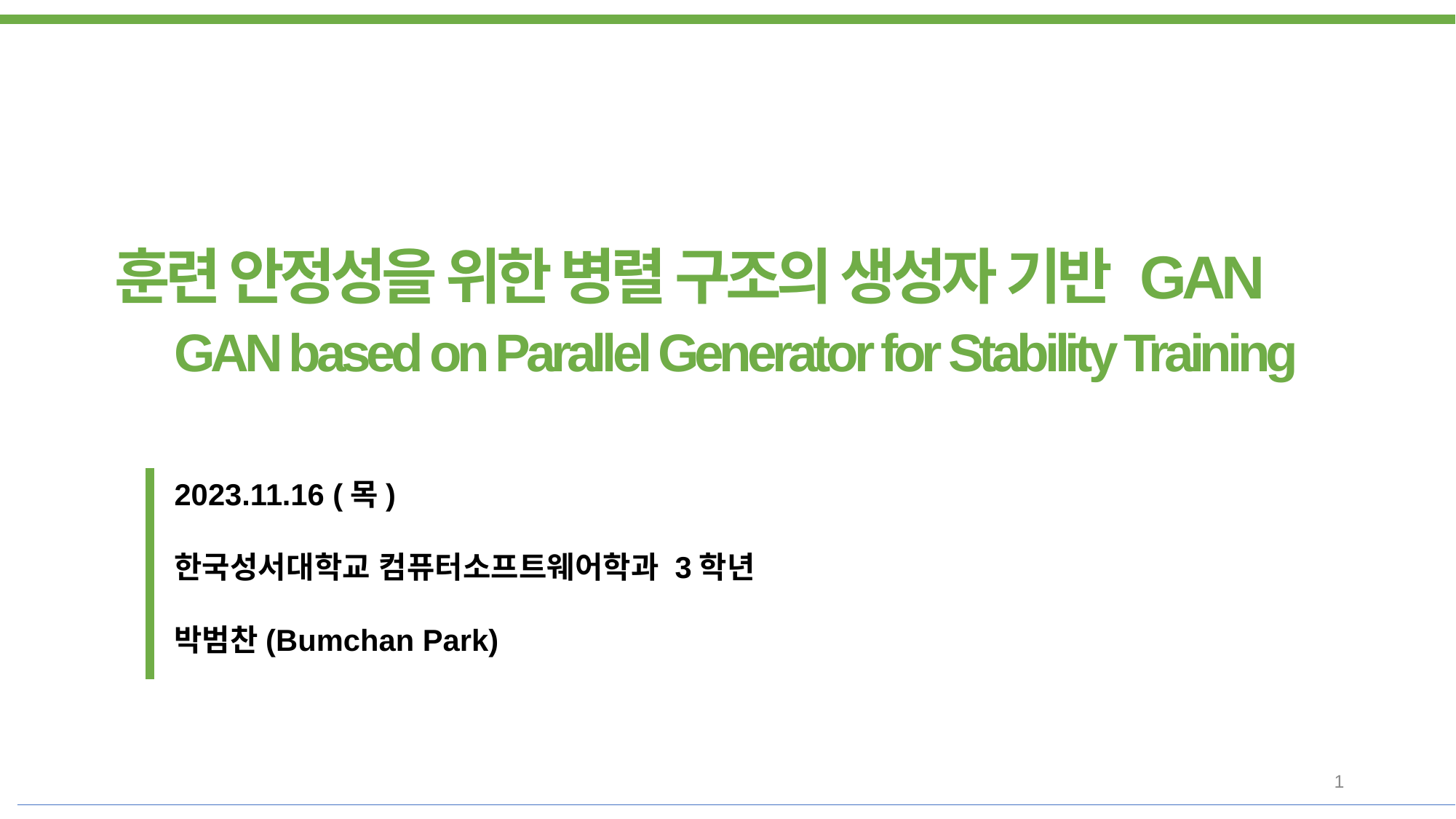

훈련 안정성을 위한 병렬 구조의 생성자 기반 GAN
GAN based on Parallel Generator for Stability Training
2023.11.16 (목)

한국성서대학교 컴퓨터소프트웨어학과 3학년

박범찬(Bumchan Park)
1